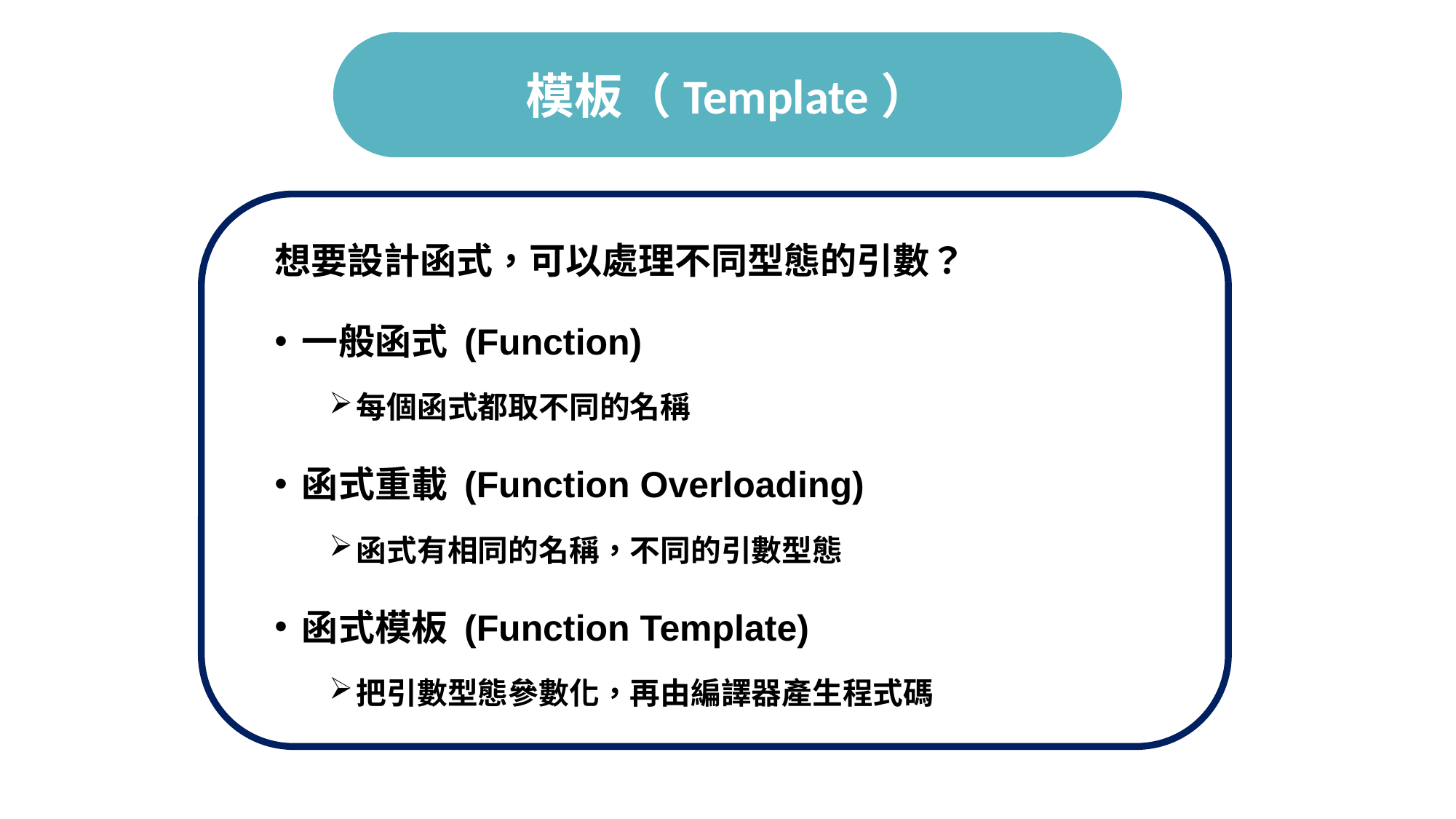

# 模板（Template）

想要設計函式，可以處理不同型態的引數？
一般函式 (Function)
每個函式都取不同的名稱
函式重載 (Function Overloading)
函式有相同的名稱，不同的引數型態
函式模板 (Function Template)
把引數型態參數化，再由編譯器產生程式碼